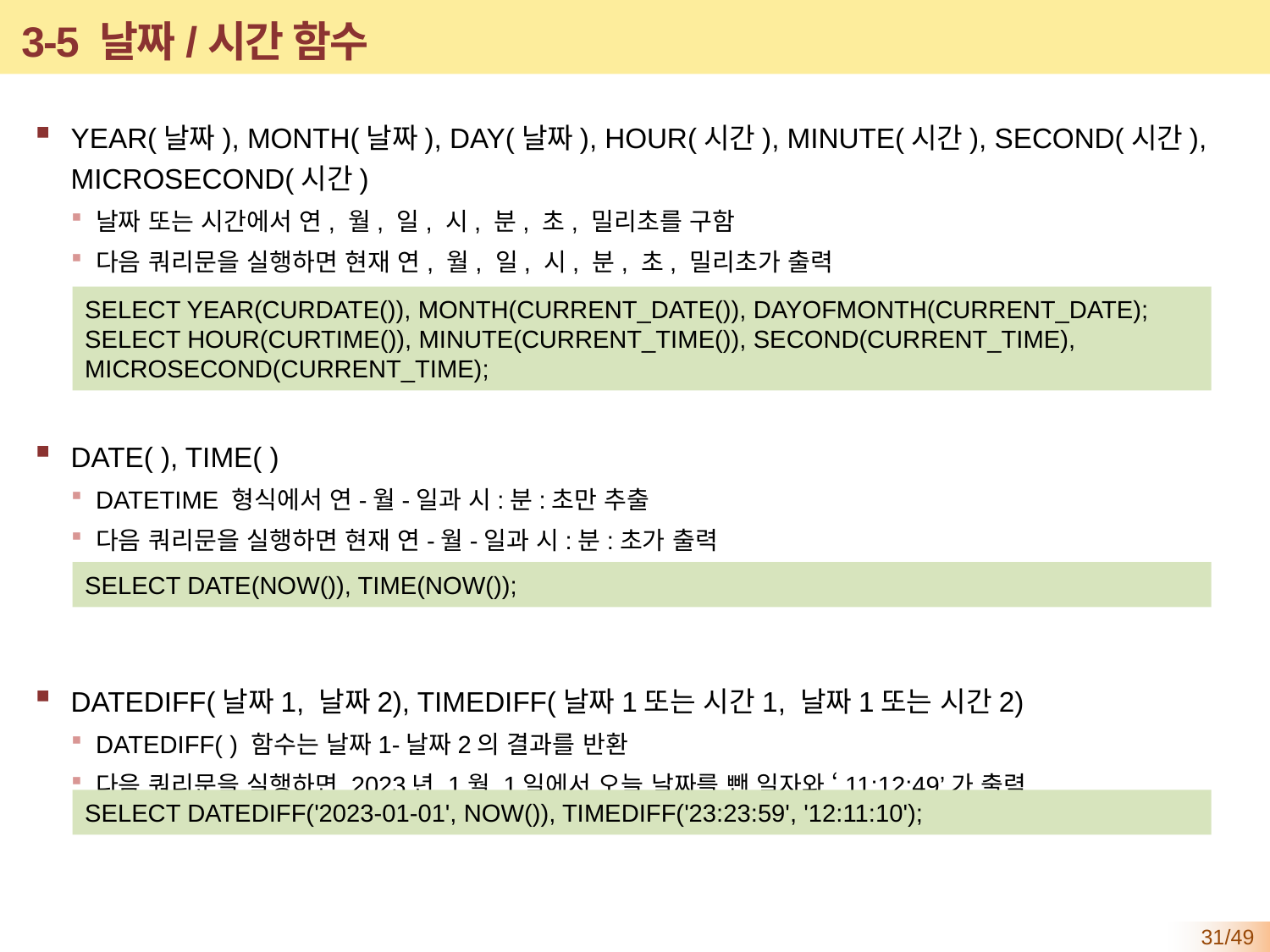

# 3-5 날짜/시간 함수
YEAR(날짜), MONTH(날짜), DAY(날짜), HOUR(시간), MINUTE(시간), SECOND(시간), MICROSECOND(시간)
날짜 또는 시간에서 연, 월, 일, 시, 분, 초, 밀리초를 구함
다음 쿼리문을 실행하면 현재 연, 월, 일, 시, 분, 초, 밀리초가 출력

DATE( ), TIME( )
DATETIME 형식에서 연-월-일과 시:분:초만 추출
다음 쿼리문을 실행하면 현재 연-월-일과 시:분:초가 출력

DATEDIFF(날짜1, 날짜2), TIMEDIFF(날짜1또는 시간1, 날짜1또는 시간2)
DATEDIFF( ) 함수는 날짜1-날짜2의 결과를 반환
다음 쿼리문을 실행하면 2023년 1월 1일에서 오늘 날짜를 뺀 일자와 ‘11:12:49’가 출력
SELECT YEAR(CURDATE()), MONTH(CURRENT_DATE()), DAYOFMONTH(CURRENT_DATE);
SELECT HOUR(CURTIME()), MINUTE(CURRENT_TIME()), SECOND(CURRENT_TIME), MICROSECOND(CURRENT_TIME);
SELECT DATE(NOW()), TIME(NOW());
SELECT DATEDIFF('2023-01-01', NOW()), TIMEDIFF('23:23:59', '12:11:10');